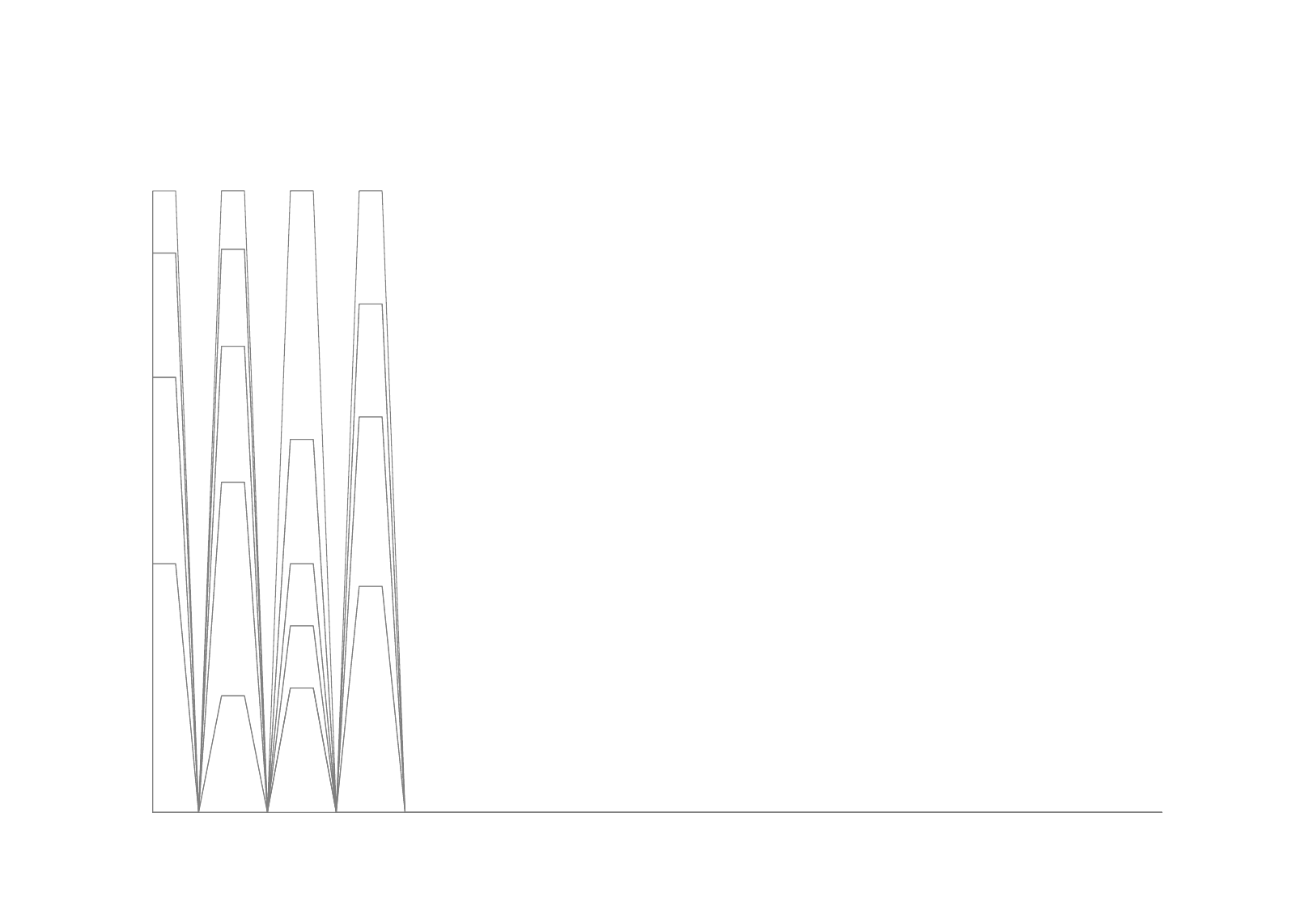

### Chart

| Category | 계열 1 | 계열 2 | 계열 3 | 계열 4 | 계열 5 | 계열 6 | 계열 7 | 계열 8 | 계열 9 | 계열 10 |
|---|---|---|---|---|---|---|---|---|---|---|
| 0 | 0.0 | 0.0 | 0.0 | 0.0 | 0.0 | 0.0 | 40.0 | 30.0 | 20.0 | 10.0 |
| 100 | 0.0 | 0.0 | 0.0 | 0.0 | 0.0 | 0.0 | 40.0 | 30.0 | 20.0 | 10.0 |
| 100 | 0.0 | 0.0 | 0.0 | 0.0 | 0.0 | 0.0 | 0.0 | 0.0 | 0.0 | 0.0 |
| 100 | 0.0 | 0.0 | 0.0 | 0.0 | 0.0 | 30.0 | 55.0 | 35.0 | 25.0 | 15.0 |
| 260 | 0.0 | 0.0 | 0.0 | 0.0 | 0.0 | 30.0 | 55.0 | 35.0 | 25.0 | 15.0 |
| 260 | 0.0 | 0.0 | 0.0 | 0.0 | 0.0 | 0.0 | 0.0 | 0.0 | 0.0 | 0.0 |
| 260 | 0.0 | 0.0 | 0.0 | 0.0 | 20.0 | 0.0 | 10.0 | 10.0 | 20.0 | 40.0 |
| 360 | 0.0 | 0.0 | 0.0 | 0.0 | 20.0 | 0.0 | 10.0 | 10.0 | 20.0 | 40.0 |
| 360 | 0.0 | 0.0 | 0.0 | 0.0 | 0.0 | 0.0 | 0.0 | 0.0 | 0.0 | 0.0 |
| 360 | 0.0 | 0.0 | 0.0 | 0.0 | 0.0 | 0.0 | 40.0 | 30.0 | 20.0 | 20.0 |
| 470 | 0.0 | 0.0 | 0.0 | 0.0 | 0.0 | 0.0 | 40.0 | 30.0 | 20.0 | 20.0 |
| 470 | 0.0 | 0.0 | 0.0 | 0.0 | 0.0 | 0.0 | 0.0 | 0.0 | 0.0 | 0.0 |
| 470 | 0.0 | 0.0 | 0.0 | 0.0 | 0.0 | 0.0 | 0.0 | 0.0 | 0.0 | 0.0 |
| 470 | 0.0 | 0.0 | 0.0 | 0.0 | 0.0 | 0.0 | 0.0 | 0.0 | 0.0 | 0.0 |
| 470 | 0.0 | 0.0 | 0.0 | 0.0 | 0.0 | 0.0 | 0.0 | 0.0 | 0.0 | 0.0 |
| 470 | 0.0 | 0.0 | 0.0 | 0.0 | 0.0 | 0.0 | 0.0 | 0.0 | 0.0 | 0.0 |
| 470 | 0.0 | 0.0 | 0.0 | 0.0 | 0.0 | 0.0 | 0.0 | 0.0 | 0.0 | 0.0 |
| 470 | 0.0 | 0.0 | 0.0 | 0.0 | 0.0 | 0.0 | 0.0 | 0.0 | 0.0 | 0.0 |
| 470 | 0.0 | 0.0 | 0.0 | 0.0 | 0.0 | 0.0 | 0.0 | 0.0 | 0.0 | 0.0 |
| 470 | 0.0 | 0.0 | 0.0 | 0.0 | 0.0 | 0.0 | 0.0 | 0.0 | 0.0 | 0.0 |
| 470 | 0.0 | 0.0 | 0.0 | 0.0 | 0.0 | 0.0 | 0.0 | 0.0 | 0.0 | 0.0 |
| 470 | 0.0 | 0.0 | 0.0 | 0.0 | 0.0 | 0.0 | 0.0 | 0.0 | 0.0 | 0.0 |
| 470 | 0.0 | 0.0 | 0.0 | 0.0 | 0.0 | 0.0 | 0.0 | 0.0 | 0.0 | 0.0 |
| 470 | 0.0 | 0.0 | 0.0 | 0.0 | 0.0 | 0.0 | 0.0 | 0.0 | 0.0 | 0.0 |
| 470 | 0.0 | 0.0 | 0.0 | 0.0 | 0.0 | 0.0 | 0.0 | 0.0 | 0.0 | 0.0 |
| 470 | 0.0 | 0.0 | 0.0 | 0.0 | 0.0 | 0.0 | 0.0 | 0.0 | 0.0 | 0.0 |
| 470 | 0.0 | 0.0 | 0.0 | 0.0 | 0.0 | 0.0 | 0.0 | 0.0 | 0.0 | 0.0 |
| 470 | 0.0 | 0.0 | 0.0 | 0.0 | 0.0 | 0.0 | 0.0 | 0.0 | 0.0 | 0.0 |
| 470 | 0.0 | 0.0 | 0.0 | 0.0 | 0.0 | 0.0 | 0.0 | 0.0 | 0.0 | 0.0 |
| 470 | 0.0 | 0.0 | 0.0 | 0.0 | 0.0 | 0.0 | 0.0 | 0.0 | 0.0 | 0.0 |
| 470 | 0.0 | 0.0 | 0.0 | 0.0 | 0.0 | 0.0 | 0.0 | 0.0 | 0.0 | 0.0 |
| 470 | 0.0 | 0.0 | 0.0 | 0.0 | 0.0 | 0.0 | 0.0 | 0.0 | 0.0 | 0.0 |
| 470 | 0.0 | 0.0 | 0.0 | 0.0 | 0.0 | 0.0 | 0.0 | 0.0 | 0.0 | 0.0 |
| 470 | 0.0 | 0.0 | 0.0 | 0.0 | 0.0 | 0.0 | 0.0 | 0.0 | 0.0 | 0.0 |
| 470 | 0.0 | 0.0 | 0.0 | 0.0 | 0.0 | 0.0 | 0.0 | 0.0 | 0.0 | 0.0 |
| 470 | 0.0 | 0.0 | 0.0 | 0.0 | 0.0 | 0.0 | 0.0 | 0.0 | 0.0 | 0.0 |
| 470 | 0.0 | 0.0 | 0.0 | 0.0 | 0.0 | 0.0 | 0.0 | 0.0 | 0.0 | 0.0 |
| 470 | 0.0 | 0.0 | 0.0 | 0.0 | 0.0 | 0.0 | 0.0 | 0.0 | 0.0 | 0.0 |
| 470 | 0.0 | 0.0 | 0.0 | 0.0 | 0.0 | 0.0 | 0.0 | 0.0 | 0.0 | 0.0 |
| 470 | 0.0 | 0.0 | 0.0 | 0.0 | 0.0 | 0.0 | 0.0 | 0.0 | 0.0 | 0.0 |
| 470 | 0.0 | 0.0 | 0.0 | 0.0 | 0.0 | 0.0 | 0.0 | 0.0 | 0.0 | 0.0 |
| 470 | 0.0 | 0.0 | 0.0 | 0.0 | 0.0 | 0.0 | 0.0 | 0.0 | 0.0 | 0.0 |
| 470 | 0.0 | 0.0 | 0.0 | 0.0 | 0.0 | 0.0 | 0.0 | 0.0 | 0.0 | 0.0 |
| 470 | 0.0 | 0.0 | 0.0 | 0.0 | 0.0 | 0.0 | 0.0 | 0.0 | 0.0 | 0.0 |
| 470 | 0.0 | 0.0 | 0.0 | 0.0 | 0.0 | 0.0 | 0.0 | 0.0 | 0.0 | 0.0 |